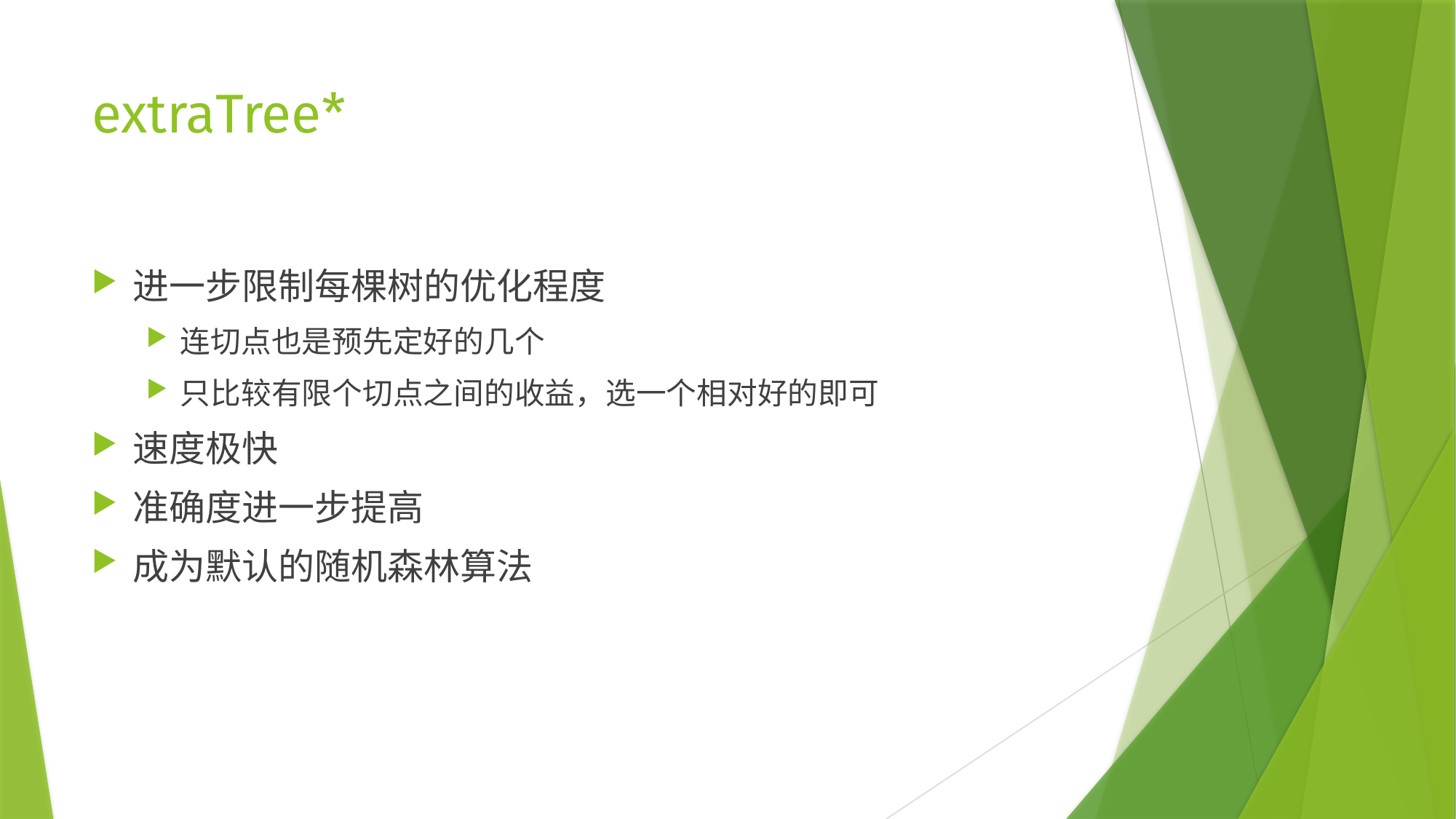

# extraTree*
进一步限制每棵树的优化程度
连切点也是预先定好的几个
只比较有限个切点之间的收益，选一个相对好的即可
速度极快
准确度进一步提高
成为默认的随机森林算法